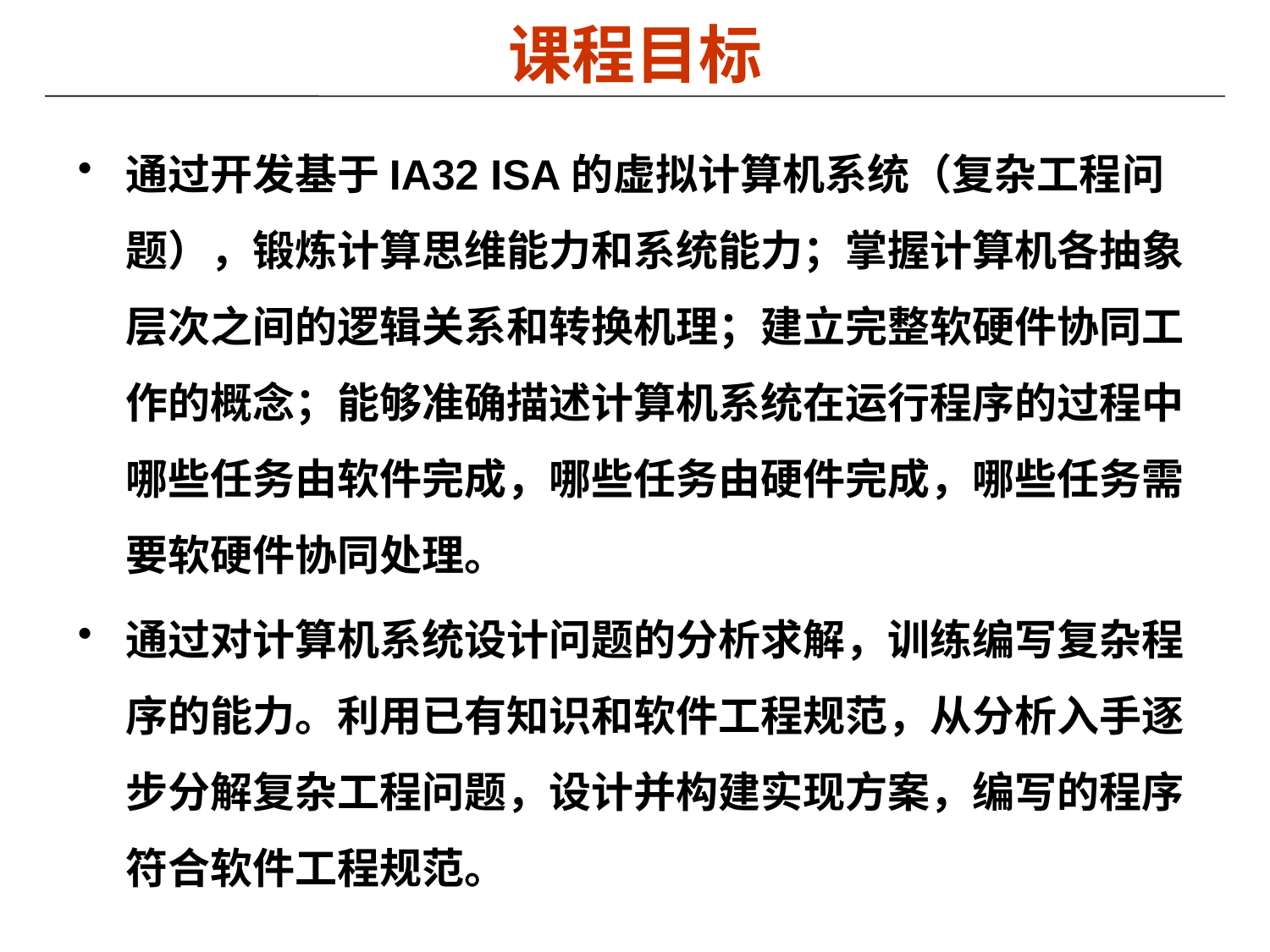

# 课程目标
通过开发基于IA32 ISA的虚拟计算机系统（复杂工程问题），锻炼计算思维能力和系统能力；掌握计算机各抽象层次之间的逻辑关系和转换机理；建立完整软硬件协同工作的概念；能够准确描述计算机系统在运行程序的过程中哪些任务由软件完成，哪些任务由硬件完成，哪些任务需要软硬件协同处理。
通过对计算机系统设计问题的分析求解，训练编写复杂程序的能力。利用已有知识和软件工程规范，从分析入手逐步分解复杂工程问题，设计并构建实现方案，编写的程序符合软件工程规范。